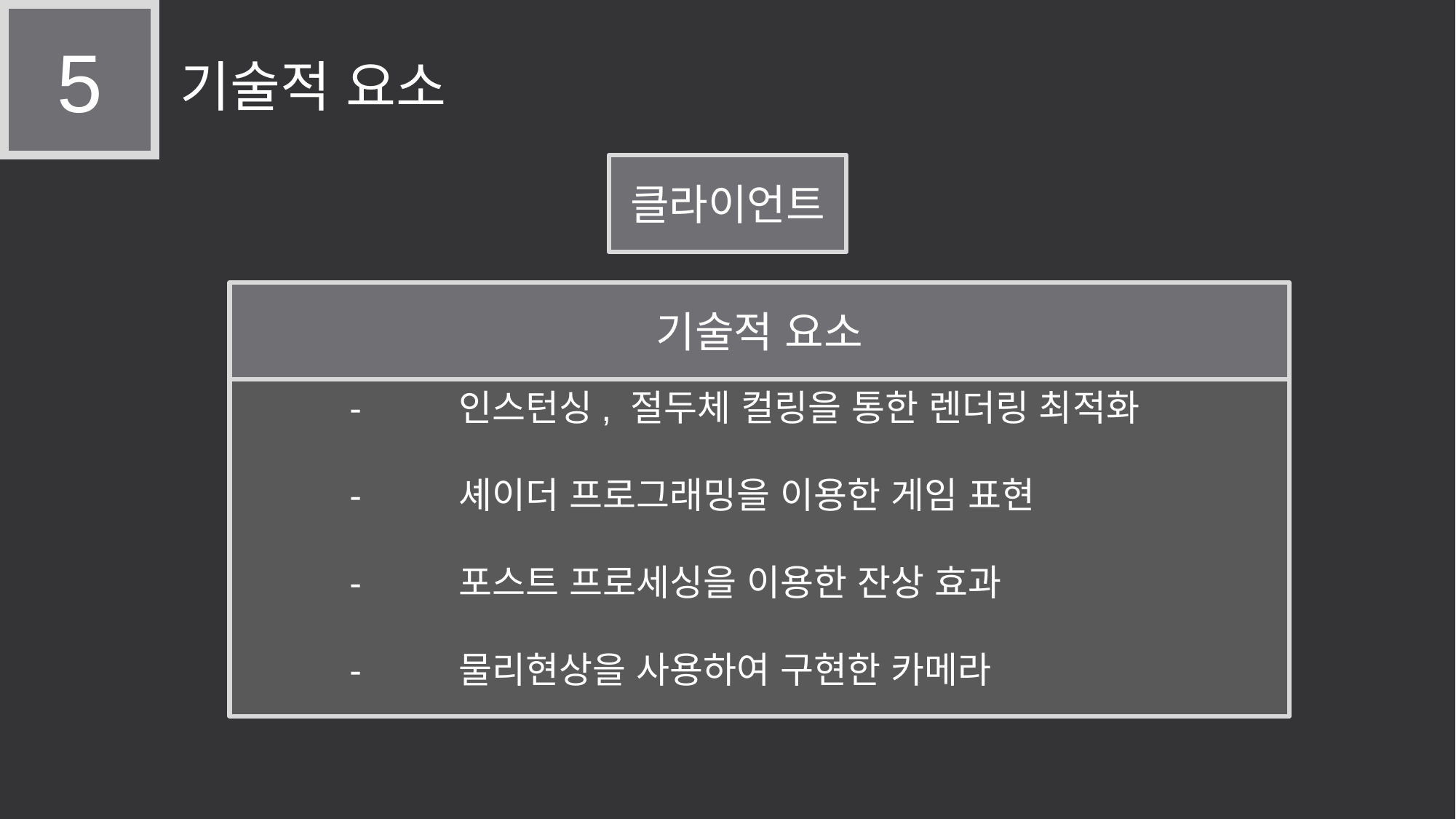

5
기술적 요소
클라이언트
기술적 요소
	-	인스턴싱, 절두체 컬링을 통한 렌더링 최적화

	-	셰이더 프로그래밍을 이용한 게임 표현

	- 	포스트 프로세싱을 이용한 잔상 효과

	-	물리현상을 사용하여 구현한 카메라